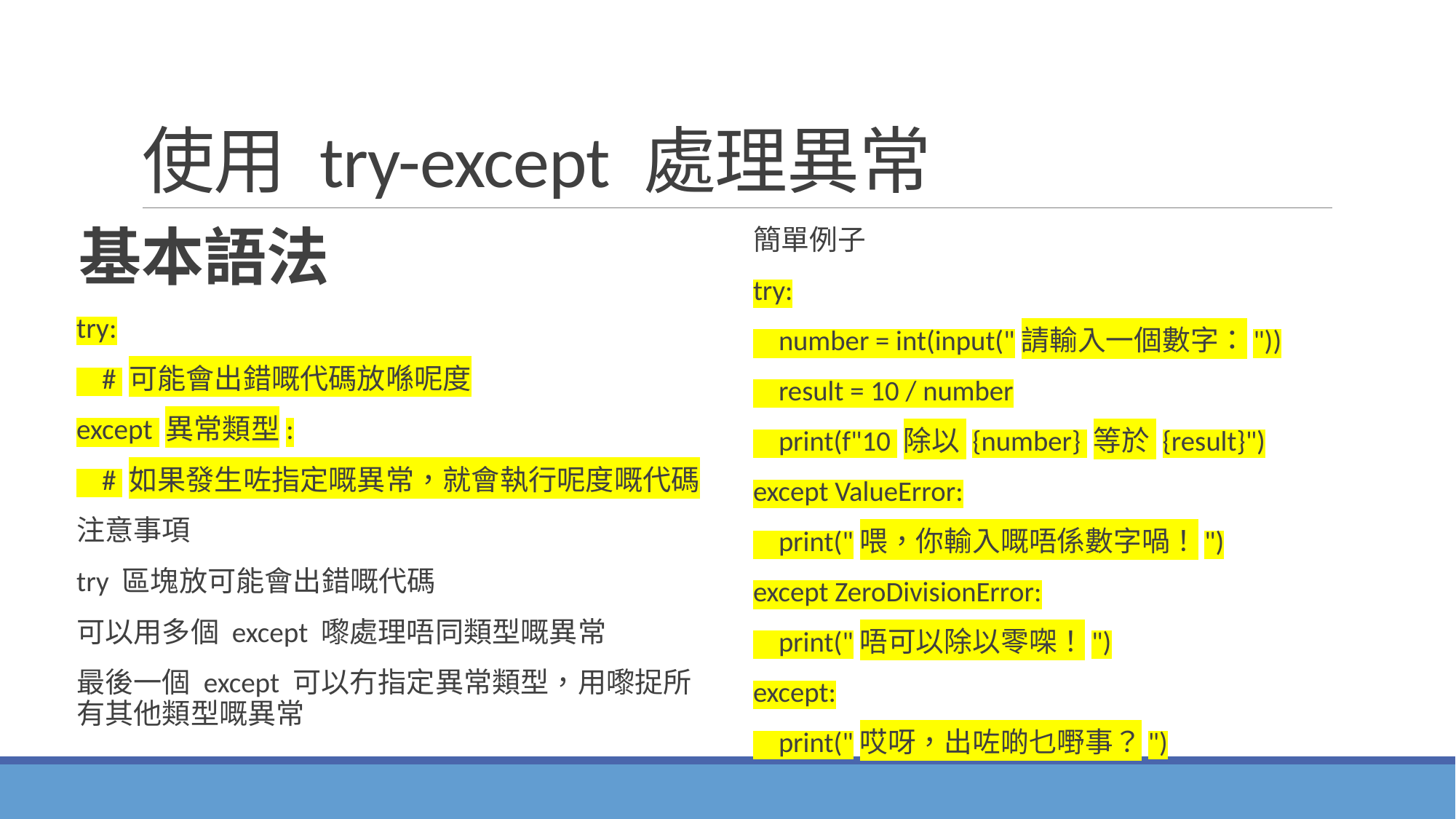

# 使用 try-except 處理異常
簡單例子
try:
    number = int(input("請輸入一個數字："))
    result = 10 / number
    print(f"10 除以 {number} 等於 {result}")
except ValueError:
    print("喂，你輸入嘅唔係數字喎！")
except ZeroDivisionError:
    print("唔可以除以零㗎！")
except:
    print("哎呀，出咗啲乜嘢事？")
基本語法
try:
    # 可能會出錯嘅代碼放喺呢度
except 異常類型:
    # 如果發生咗指定嘅異常，就會執行呢度嘅代碼
注意事項
try 區塊放可能會出錯嘅代碼
可以用多個 except 嚟處理唔同類型嘅異常
最後一個 except 可以冇指定異常類型，用嚟捉所有其他類型嘅異常